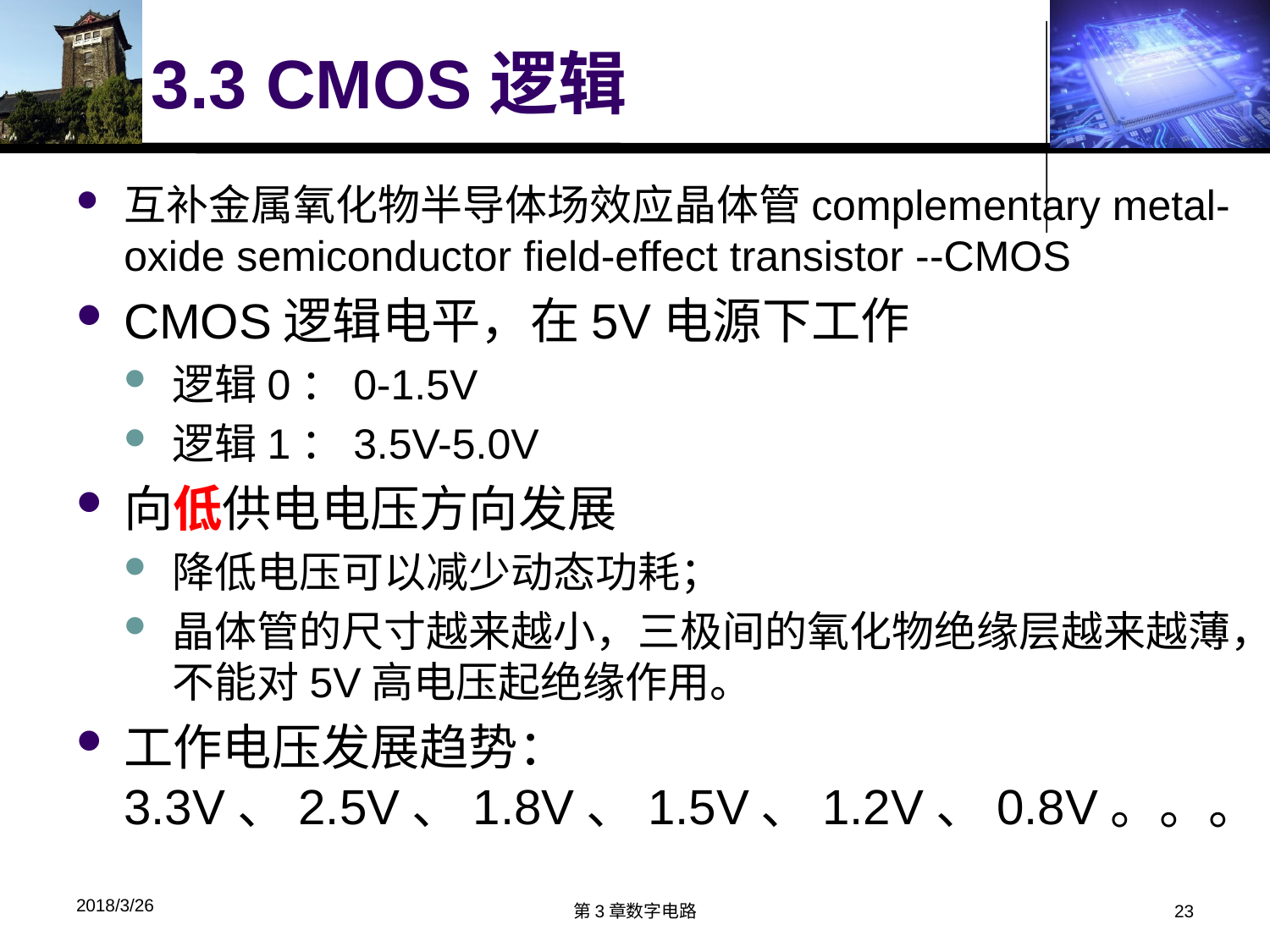

# 3.3 CMOS逻辑
互补金属氧化物半导体场效应晶体管complementary metal-oxide semiconductor field-effect transistor --CMOS
CMOS逻辑电平，在5V电源下工作
逻辑0：0-1.5V
逻辑1：3.5V-5.0V
向低供电电压方向发展
降低电压可以减少动态功耗；
晶体管的尺寸越来越小，三极间的氧化物绝缘层越来越薄，不能对5V高电压起绝缘作用。
工作电压发展趋势：3.3V、2.5V、1.8V、1.5V、1.2V、0.8V。。。
2018/3/26
第3章数字电路
23